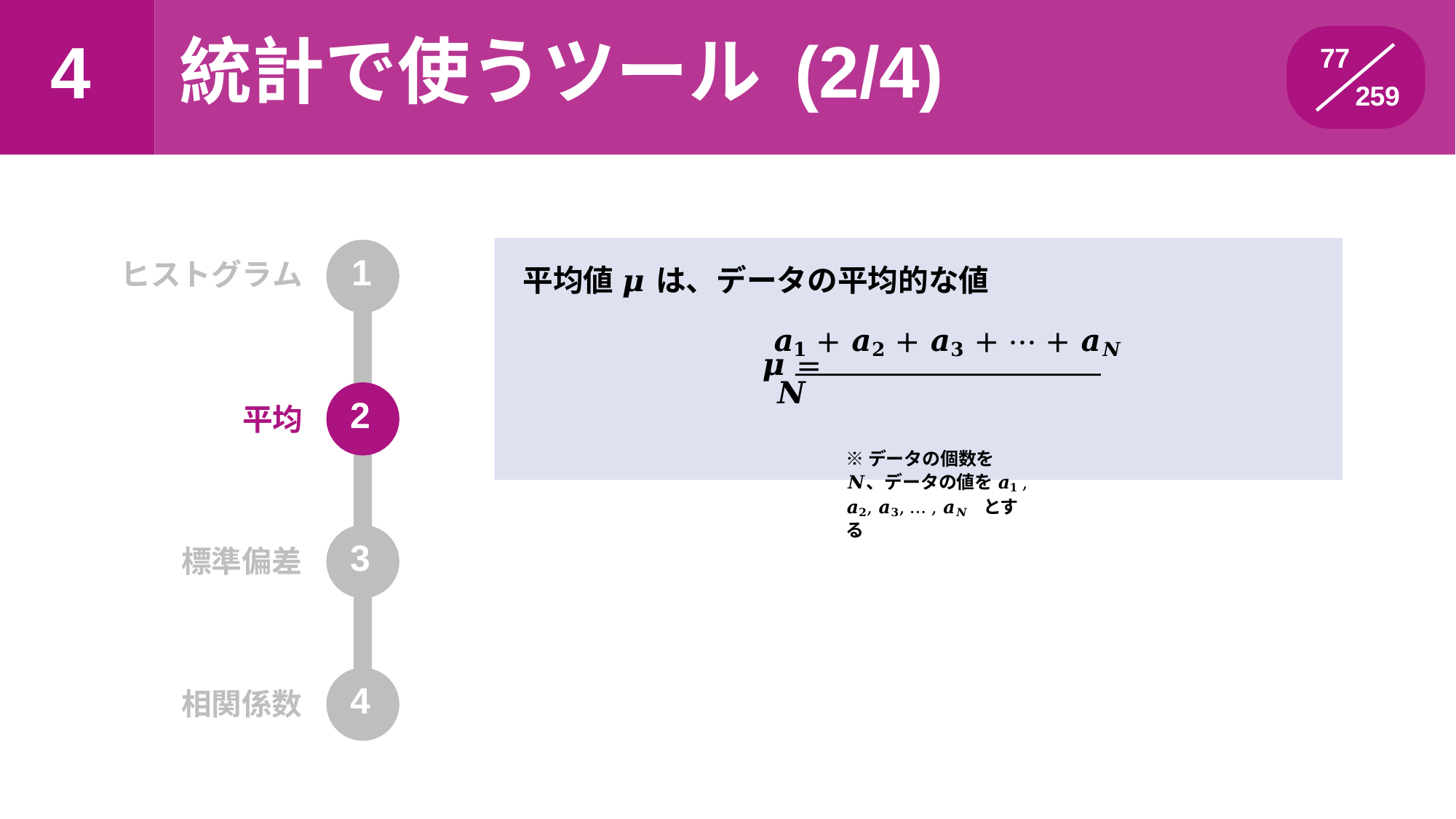

統計で使うツール (2/4)
# 4
77
259

平均値 𝝁 は、データの平均的な値
𝒂𝟏 + 𝒂𝟐 + 𝒂𝟑 + ⋯ + 𝒂𝑵
𝝁 =
𝑵

※データの個数を 𝑵、データの値を 𝒂𝟏, 𝒂𝟐, 𝒂𝟑, … , 𝒂𝑵 とする

ヒストグラム	1
2
平均

3
標準偏差

4
相関係数